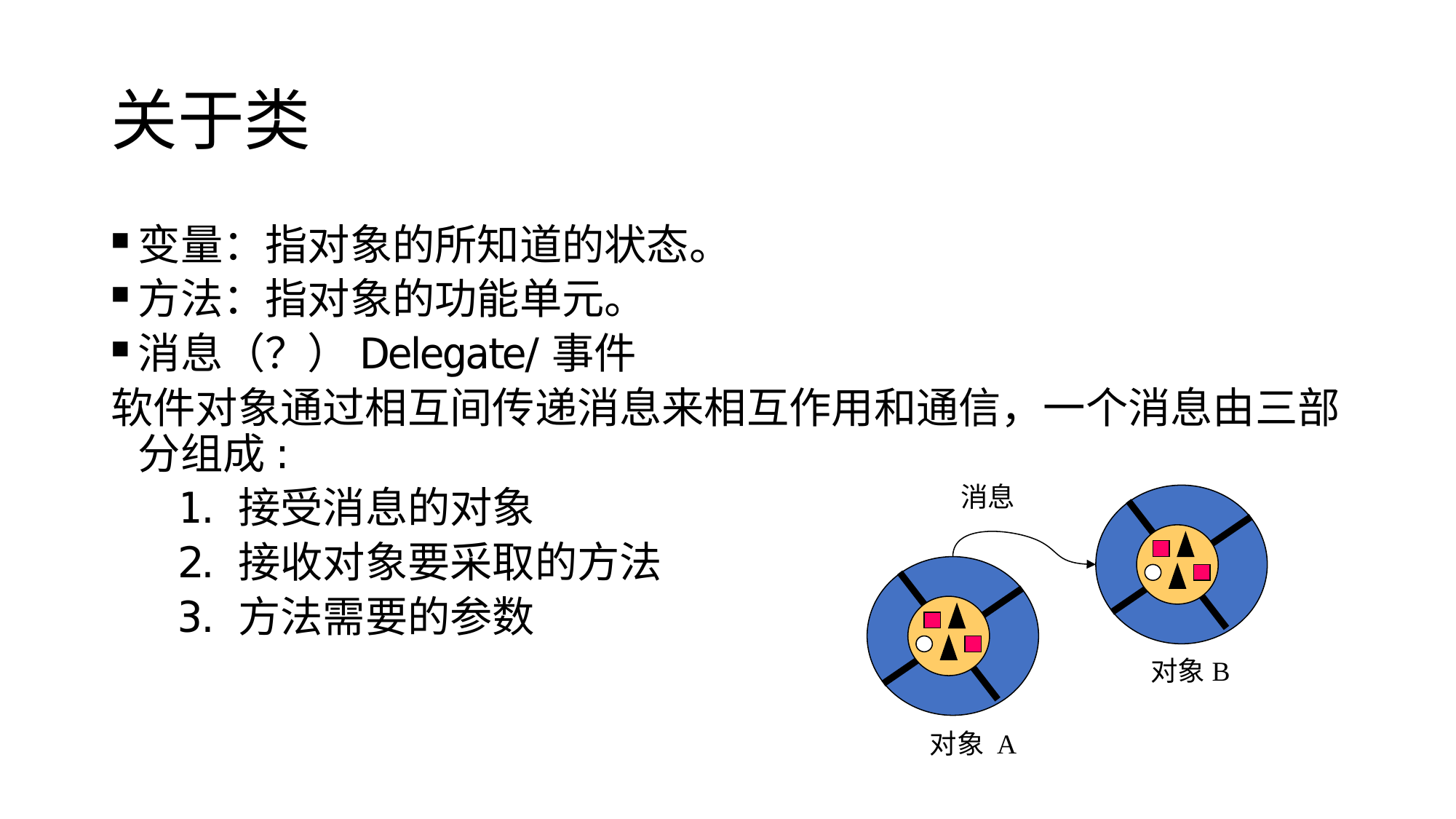

# 关于类
变量：指对象的所知道的状态。
方法：指对象的功能单元。
消息（？）Delegate/事件
软件对象通过相互间传递消息来相互作用和通信，一个消息由三部分组成:
 1. 接受消息的对象
 2. 接收对象要采取的方法
 3. 方法需要的参数
消息

对象B
对象 A